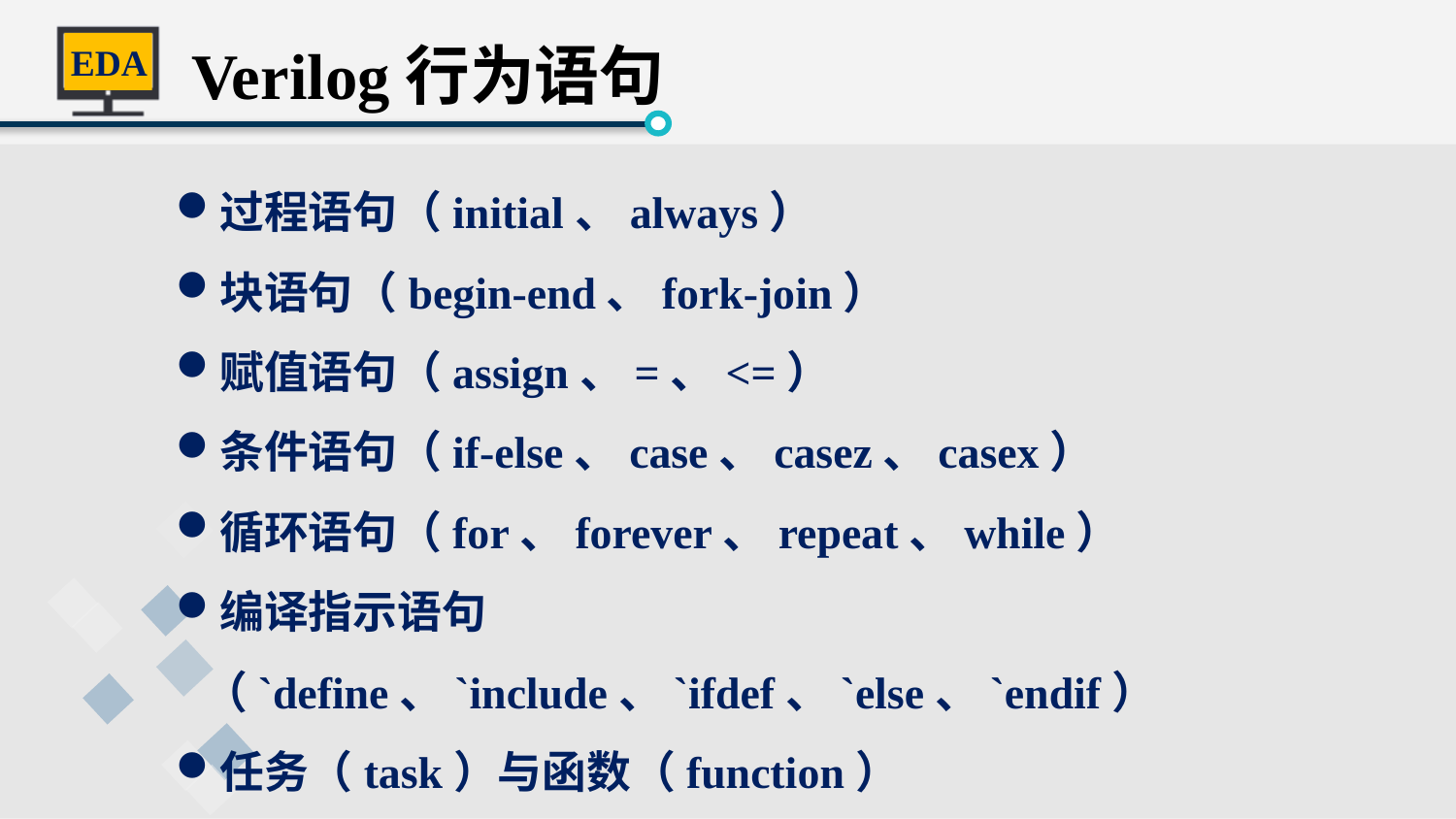

Verilog行为语句
过程语句（initial、always）
块语句（begin-end、fork-join）
赋值语句（assign、=、<=）
条件语句（if-else、case、casez、casex）
循环语句（for、forever、repeat、while）
编译指示语句（`define、`include、`ifdef、`else、`endif）
任务（task）与函数（function）
顺序执行与并发执行